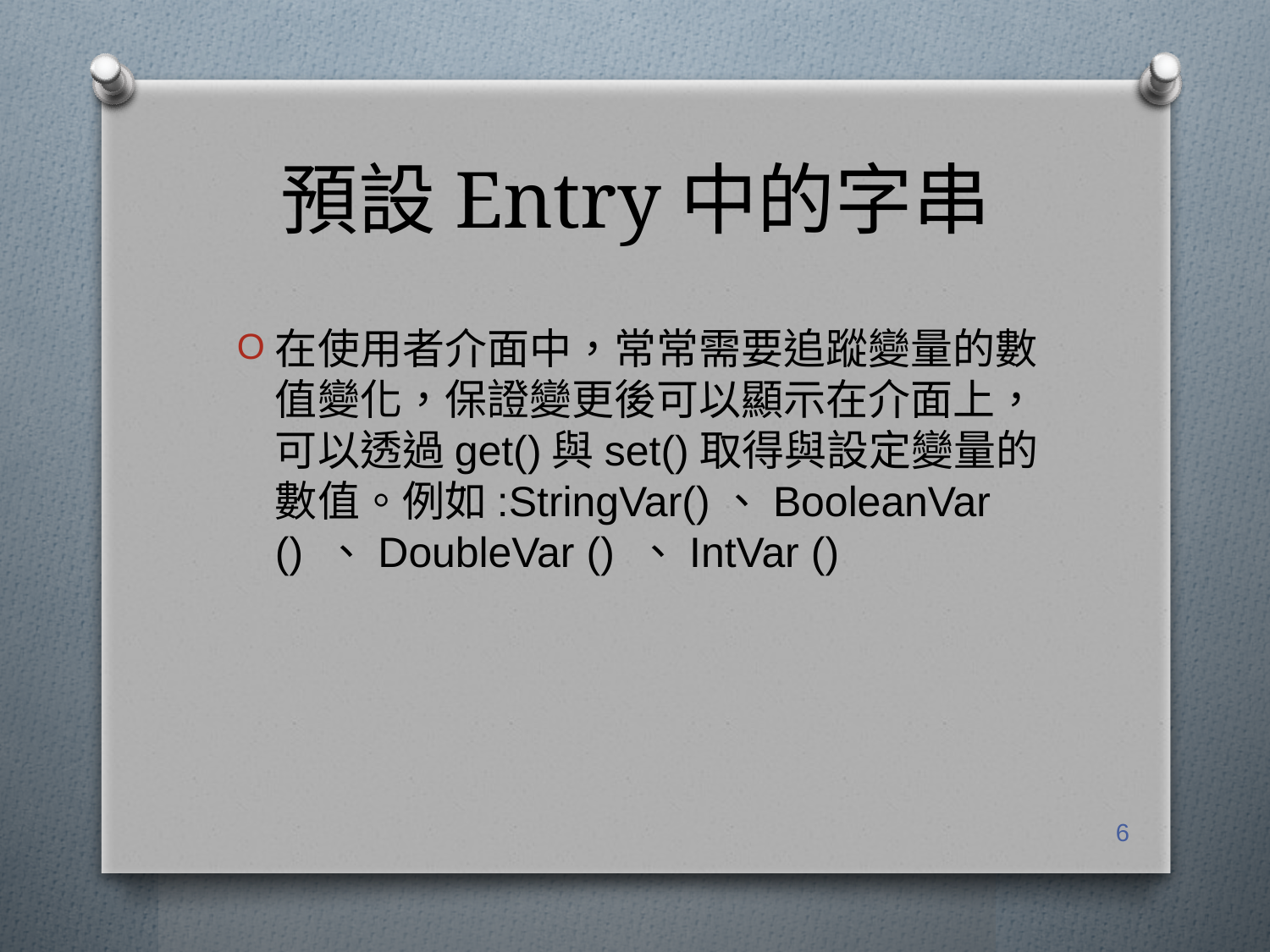

# 預設Entry中的字串
在使用者介面中，常常需要追蹤變量的數值變化，保證變更後可以顯示在介面上，可以透過get()與set()取得與設定變量的數值。例如:StringVar()、BooleanVar () 、DoubleVar () 、IntVar ()

6